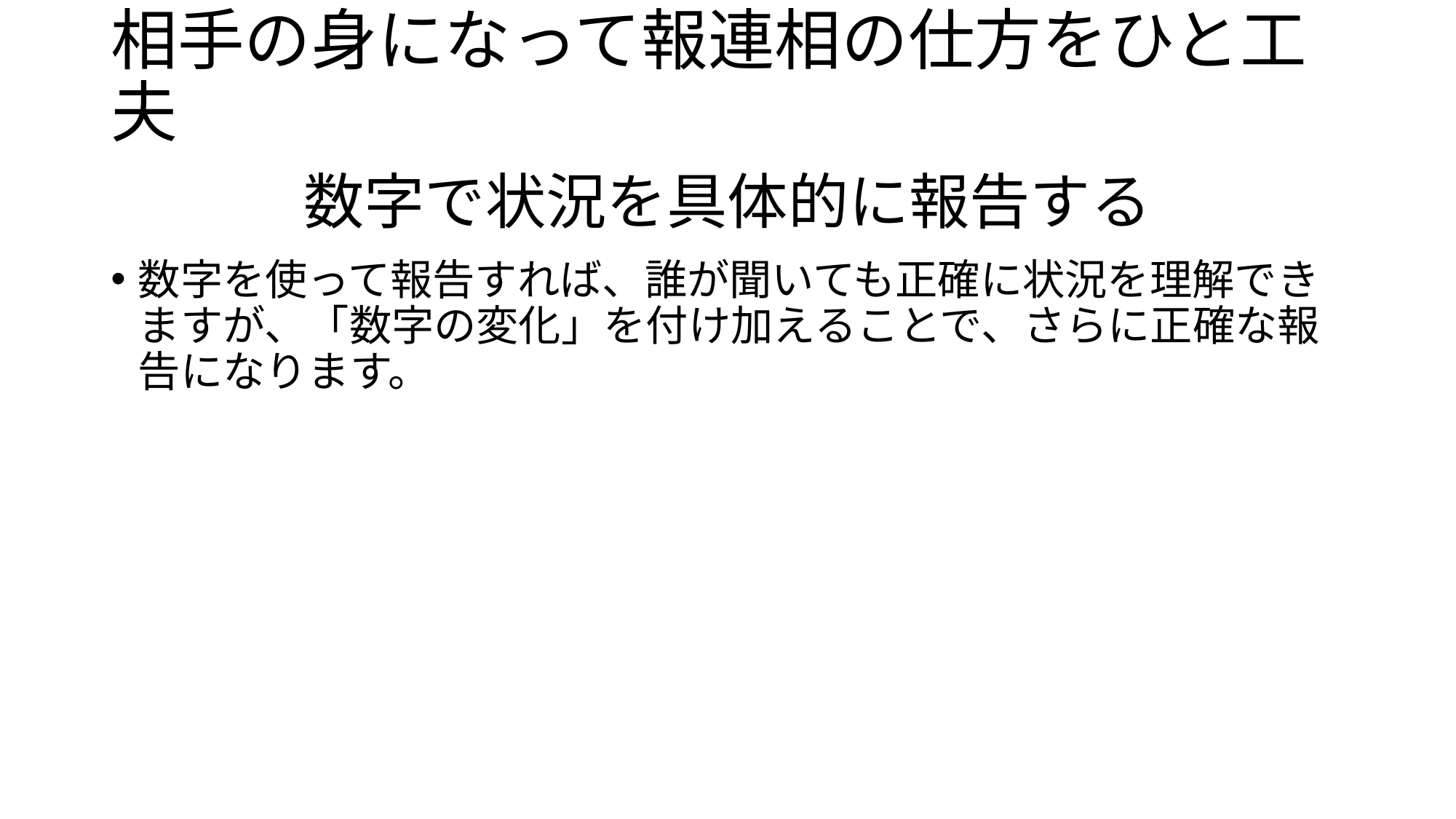

# 相手の身になって報連相の仕方をひと工夫
数字で状況を具体的に報告する
数字を使って報告すれば、誰が聞いても正確に状況を理解できますが、「数字の変化」を付け加えることで、さらに正確な報告になります。